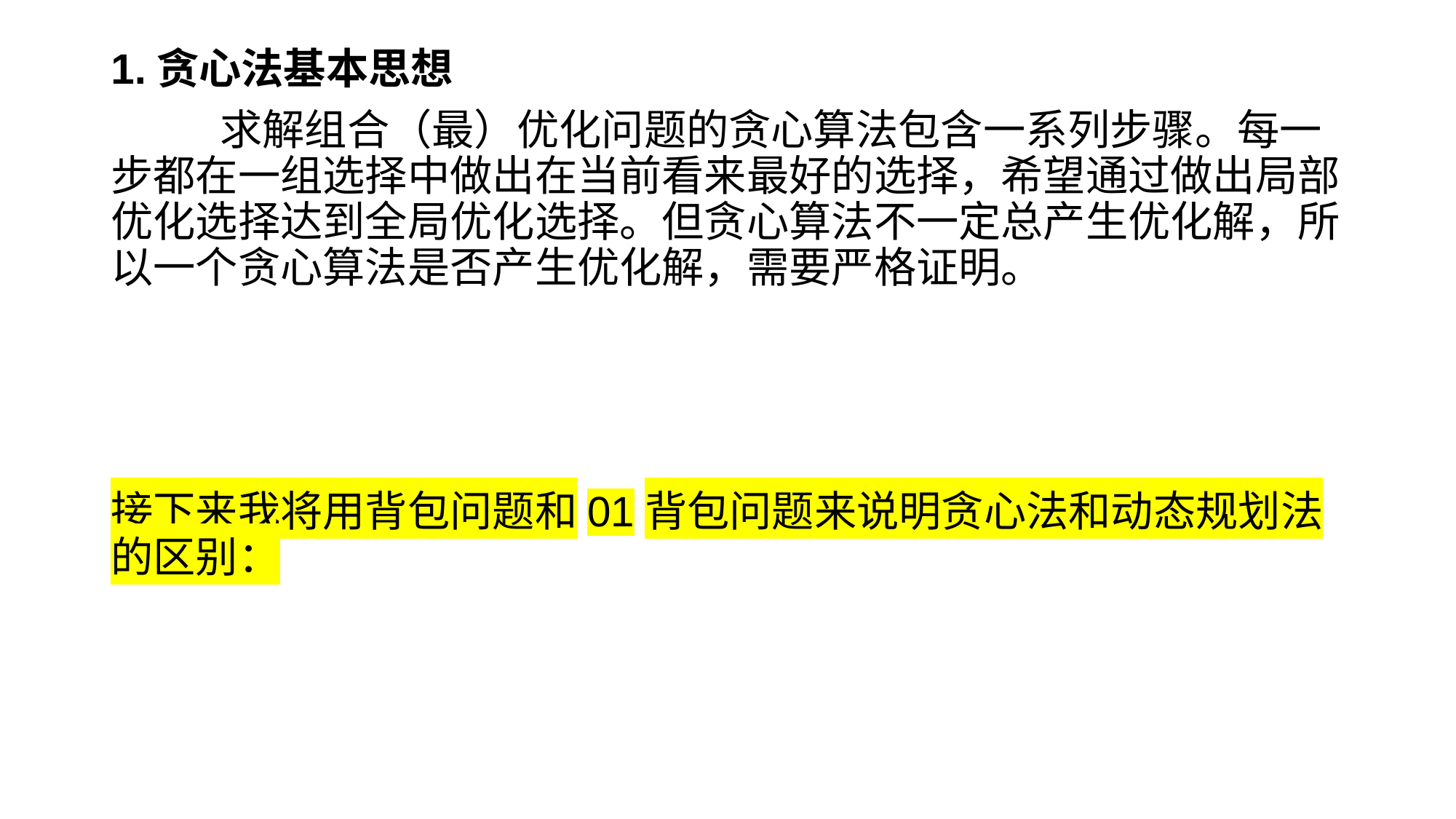

1.贪心法基本思想
	求解组合（最）优化问题的贪心算法包含一系列步骤。每一步都在一组选择中做出在当前看来最好的选择，希望通过做出局部优化选择达到全局优化选择。但贪心算法不一定总产生优化解，所以一个贪心算法是否产生优化解，需要严格证明。

接下来我将用背包问题和01背包问题来说明贪心法和动态规划法的区别：